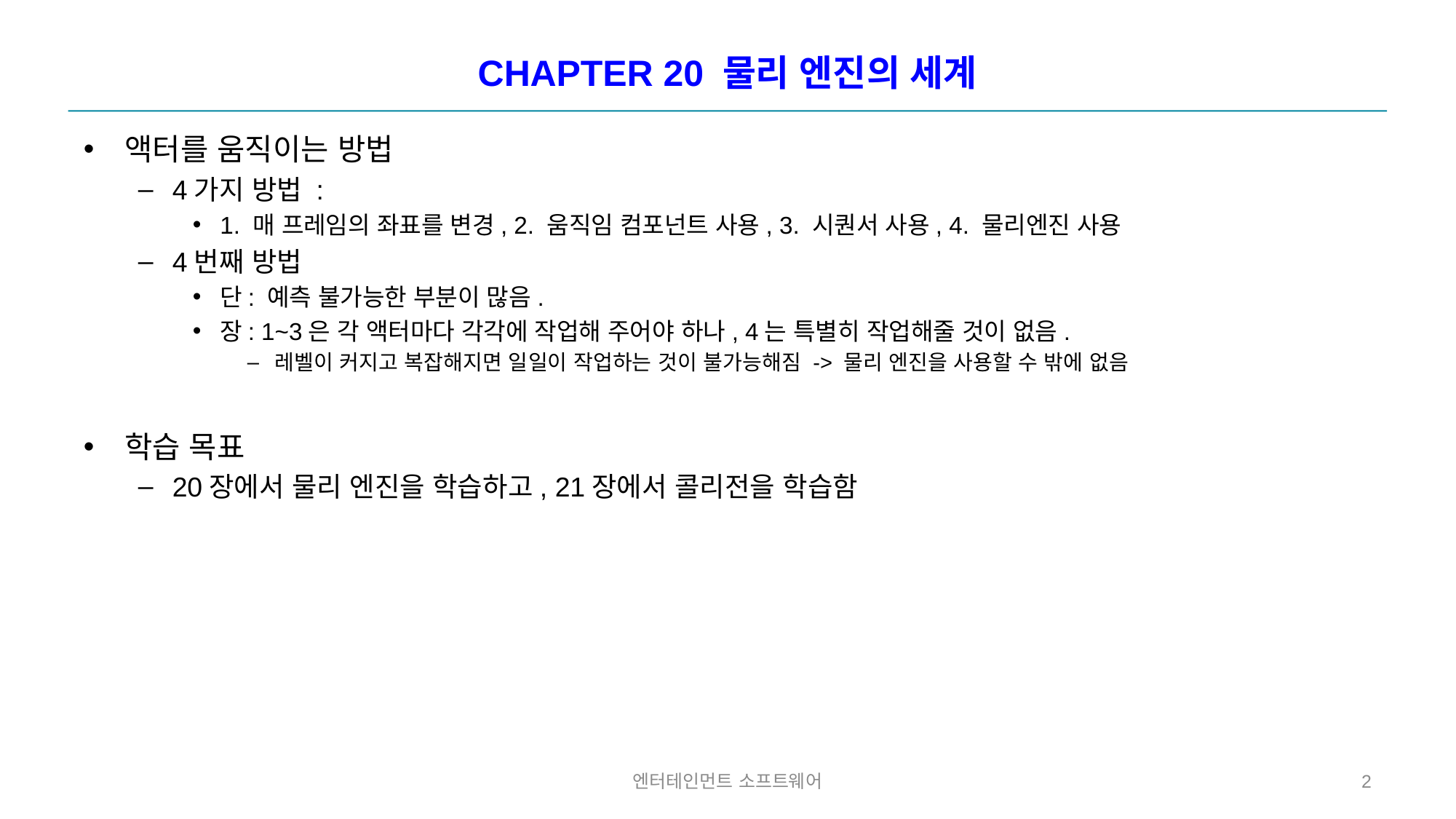

# CHAPTER 20 물리 엔진의 세계
액터를 움직이는 방법
4가지 방법 :
1. 매 프레임의 좌표를 변경, 2. 움직임 컴포넌트 사용, 3. 시퀀서 사용, 4. 물리엔진 사용
4번째 방법
단: 예측 불가능한 부분이 많음.
장: 1~3은 각 액터마다 각각에 작업해 주어야 하나, 4는 특별히 작업해줄 것이 없음.
레벨이 커지고 복잡해지면 일일이 작업하는 것이 불가능해짐 -> 물리 엔진을 사용할 수 밖에 없음

학습 목표
20장에서 물리 엔진을 학습하고, 21장에서 콜리전을 학습함

엔터테인먼트 소프트웨어
2